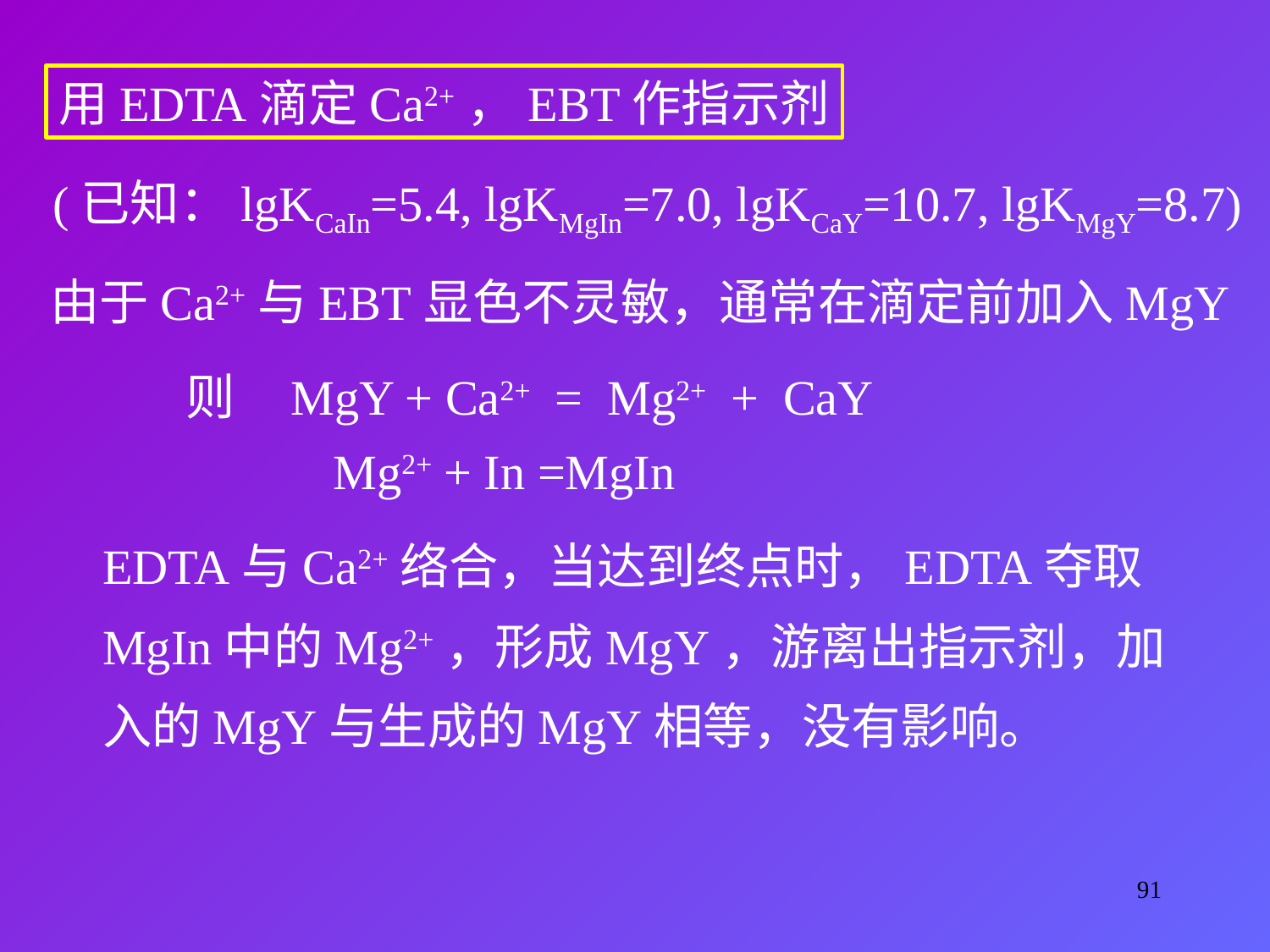

用EDTA滴定Ca2+，EBT作指示剂
(已知：lgKCaIn=5.4, lgKMgIn=7.0, lgKCaY=10.7, lgKMgY=8.7)
由于Ca2+与EBT显色不灵敏，通常在滴定前加入MgY
则    MgY + Ca2+  =  Mg2+  +  CaY
Mg2+ + In =MgIn
EDTA与Ca2+络合，当达到终点时，EDTA夺取
MgIn中的Mg2+，形成MgY，游离出指示剂，加
入的MgY与生成的MgY相等，没有影响。
91